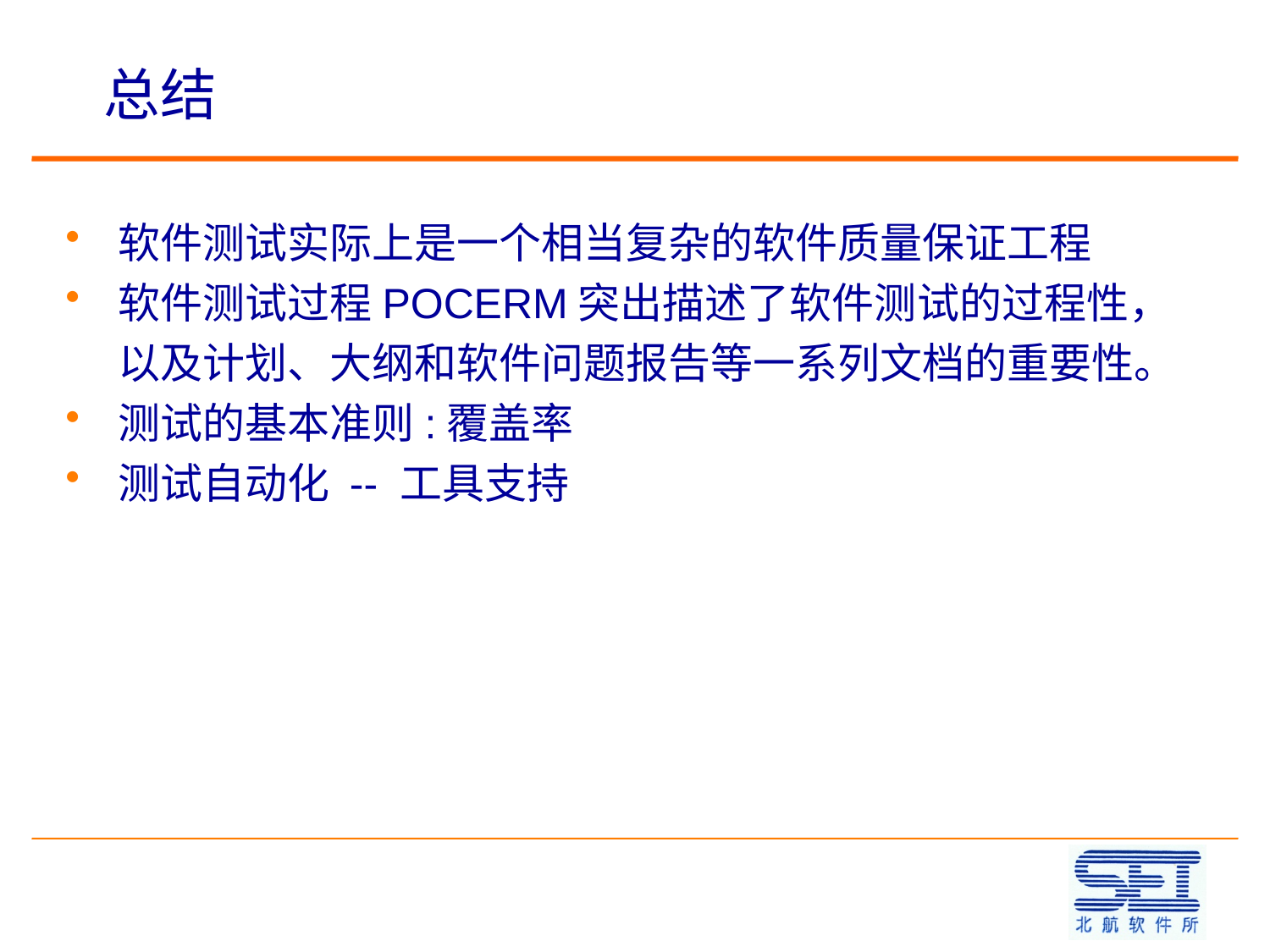

# 总结
软件测试实际上是一个相当复杂的软件质量保证工程
软件测试过程POCERM突出描述了软件测试的过程性，以及计划、大纲和软件问题报告等一系列文档的重要性。
测试的基本准则:覆盖率
测试自动化 -- 工具支持